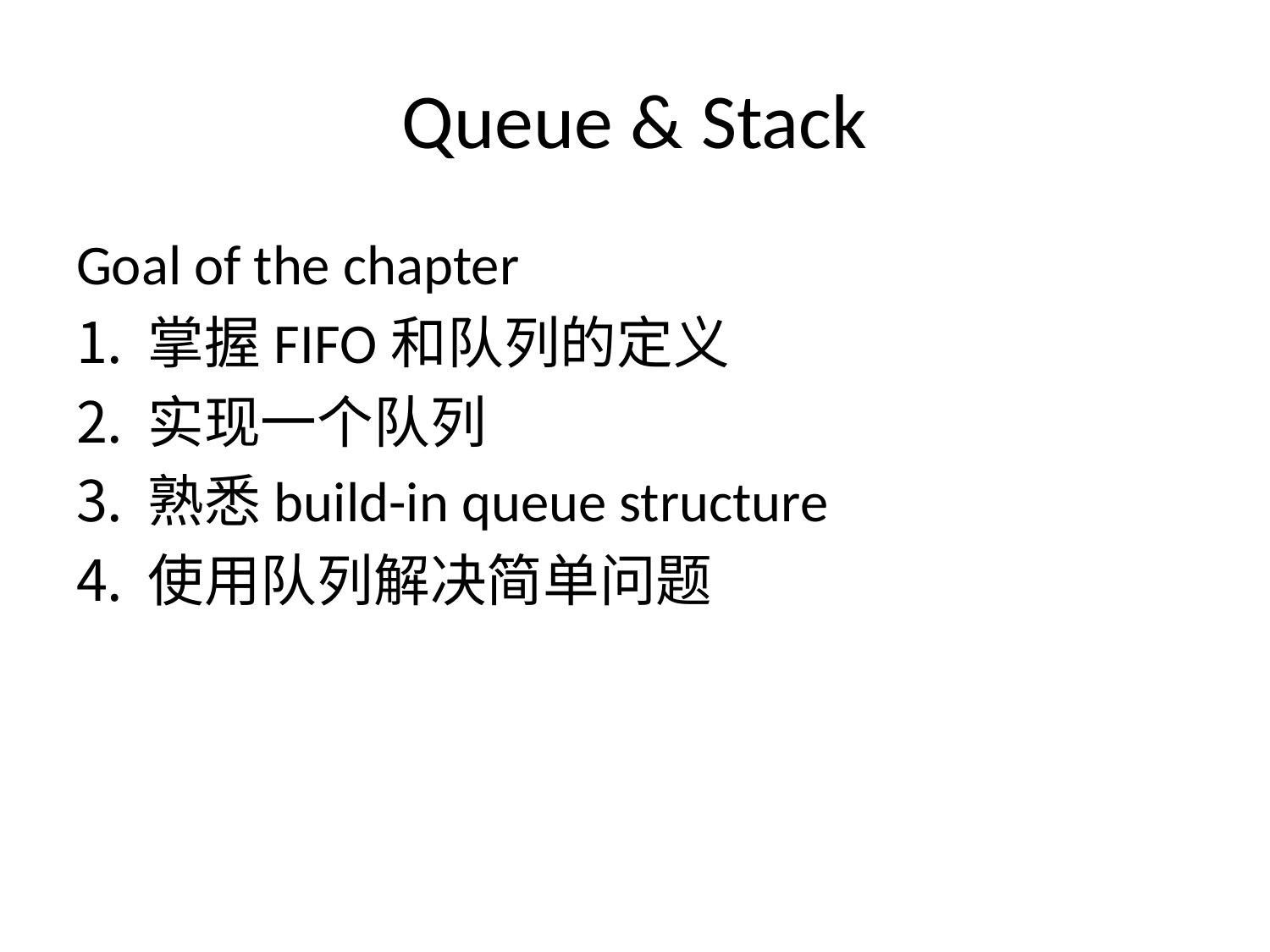

# Queue & Stack
Goal of the chapter
掌握FIFO和队列的定义
实现一个队列
熟悉build-in queue structure
使用队列解决简单问题